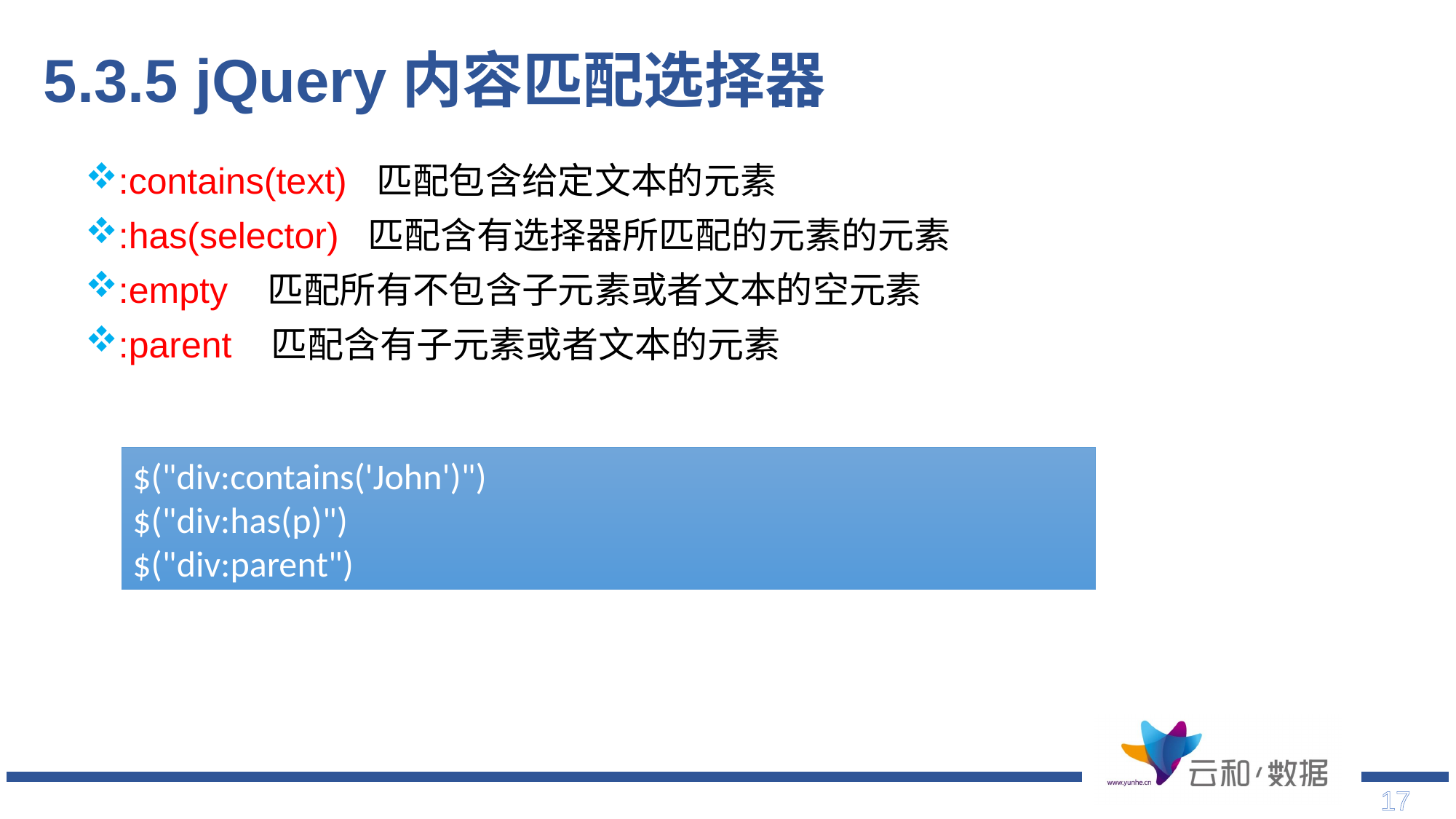

# 5.3.5 jQuery内容匹配选择器
:contains(text)  匹配包含给定文本的元素
:has(selector)  匹配含有选择器所匹配的元素的元素
:empty   匹配所有不包含子元素或者文本的空元素
:parent   匹配含有子元素或者文本的元素

$("div:contains('John')")
$("div:has(p)")
$("div:parent")